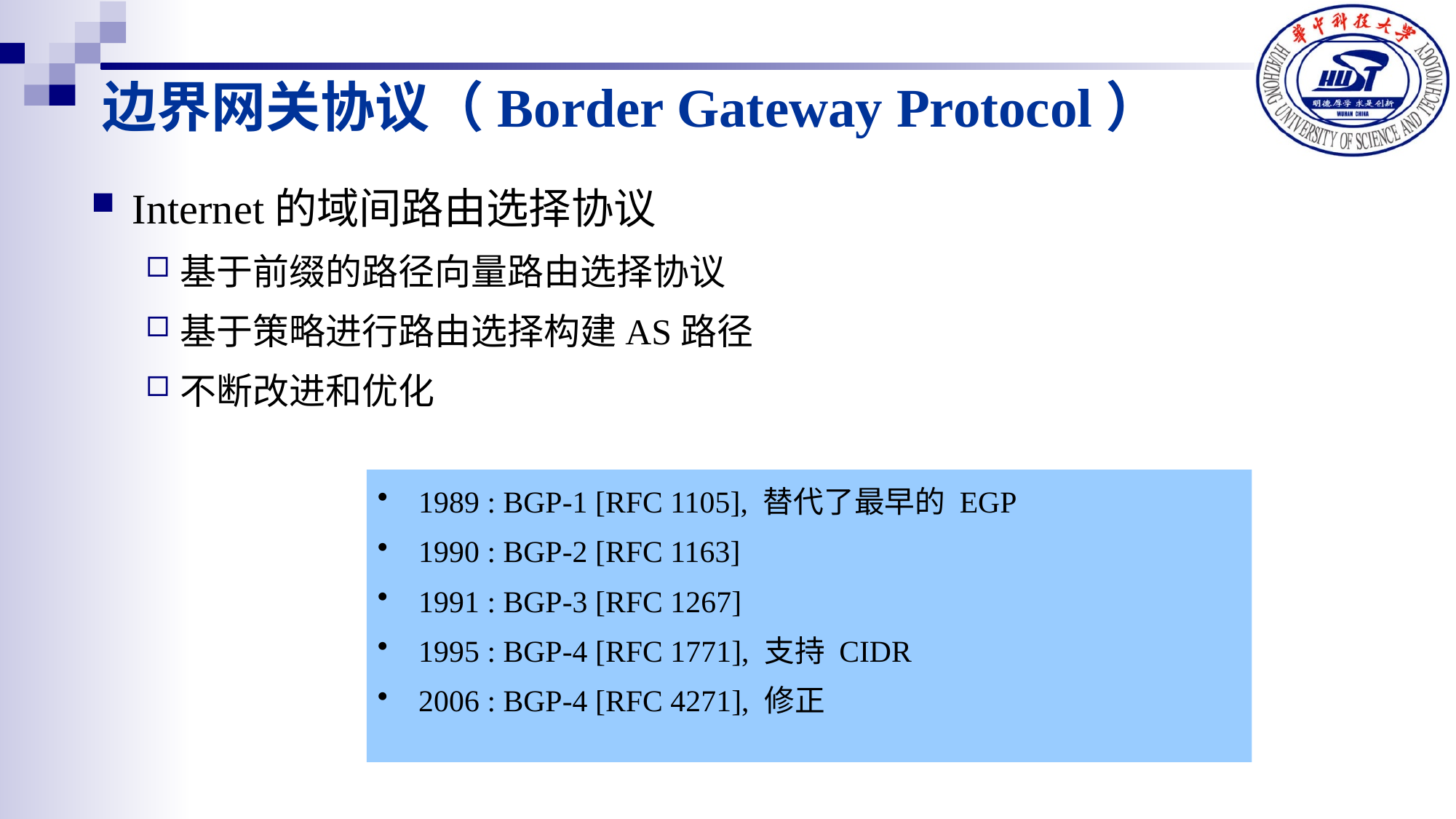

边界网关协议（Border Gateway Protocol）
Internet的域间路由选择协议
基于前缀的路径向量路由选择协议
基于策略进行路由选择构建AS路径
不断改进和优化
1989 : BGP-1 [RFC 1105], 替代了最早的 EGP
1990 : BGP-2 [RFC 1163]
1991 : BGP-3 [RFC 1267]
1995 : BGP-4 [RFC 1771], 支持 CIDR
2006 : BGP-4 [RFC 4271], 修正
-34-